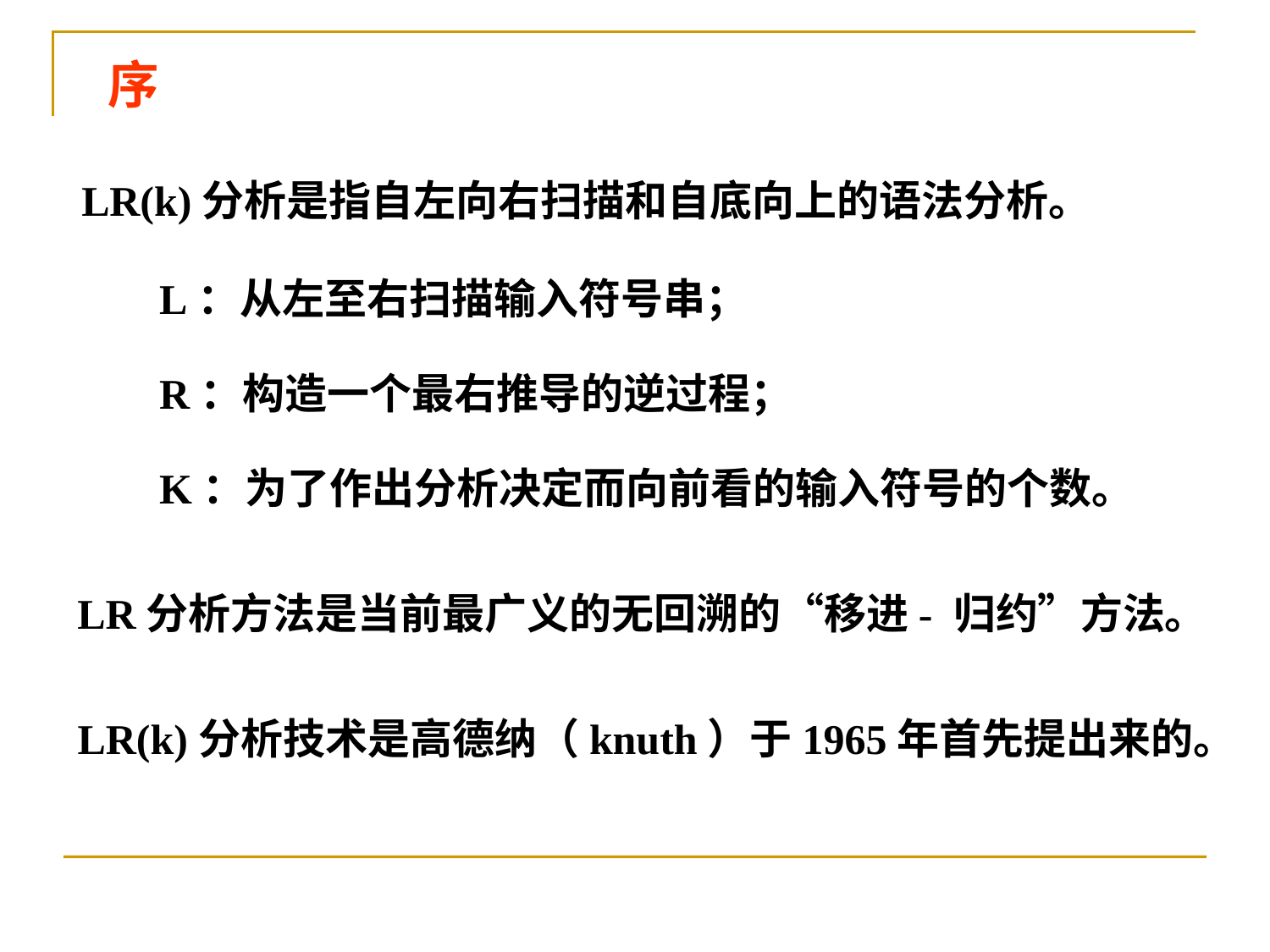

序
    LR(k)分析是指自左向右扫描和自底向上的语法分析。
	L：从左至右扫描输入符号串；
	R：构造一个最右推导的逆过程；
	K：为了作出分析决定而向前看的输入符号的个数。
LR分析方法是当前最广义的无回溯的“移进- 归约”方法。
LR(k)分析技术是高德纳（knuth）于1965年首先提出来的。
2